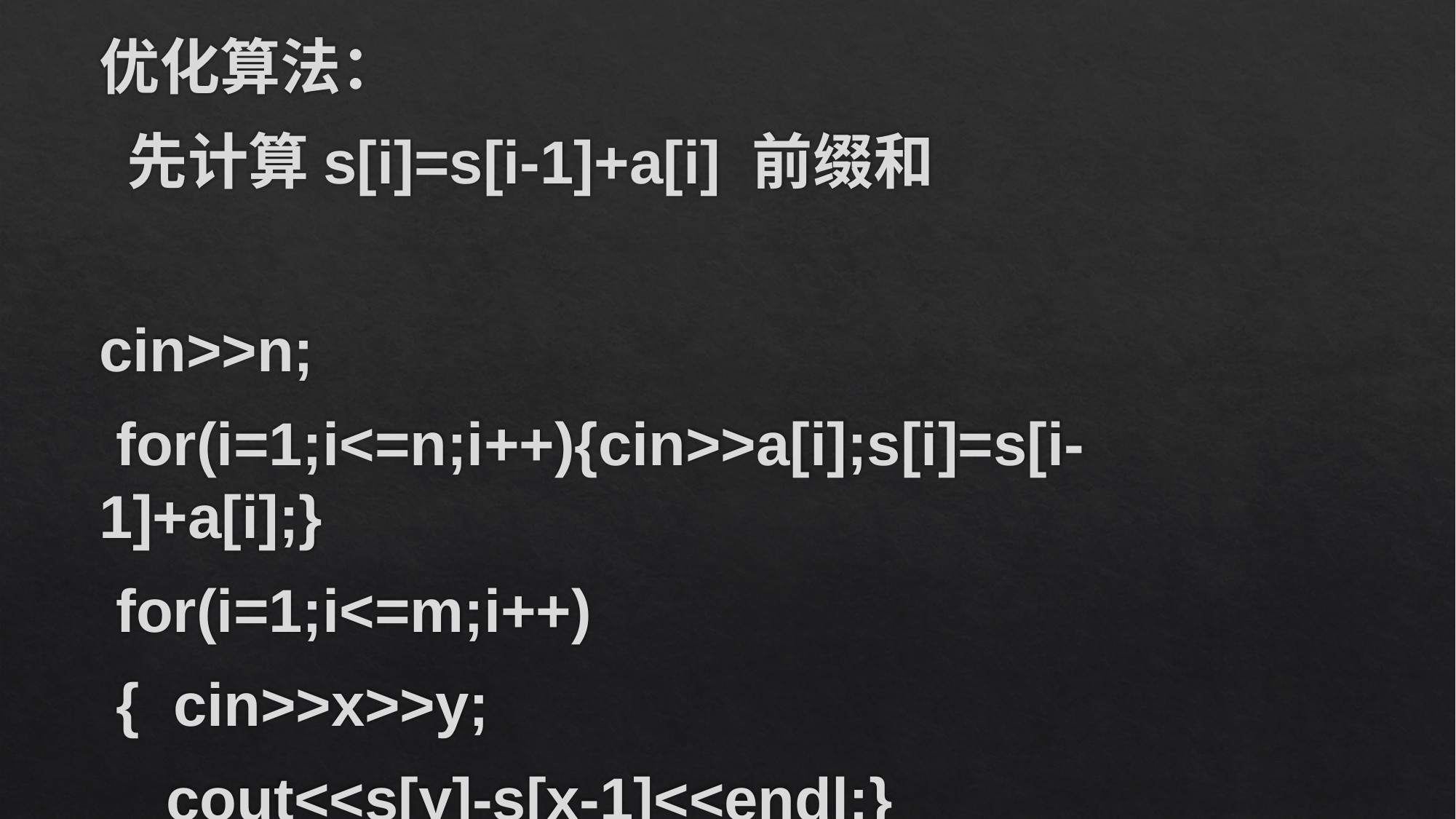

优化算法：
 先计算s[i]=s[i-1]+a[i] 前缀和

cin>>n;
 for(i=1;i<=n;i++){cin>>a[i];s[i]=s[i-1]+a[i];}
 for(i=1;i<=m;i++)
 {  cin>>x>>y;
    cout<<s[y]-s[x-1]<<endl;}